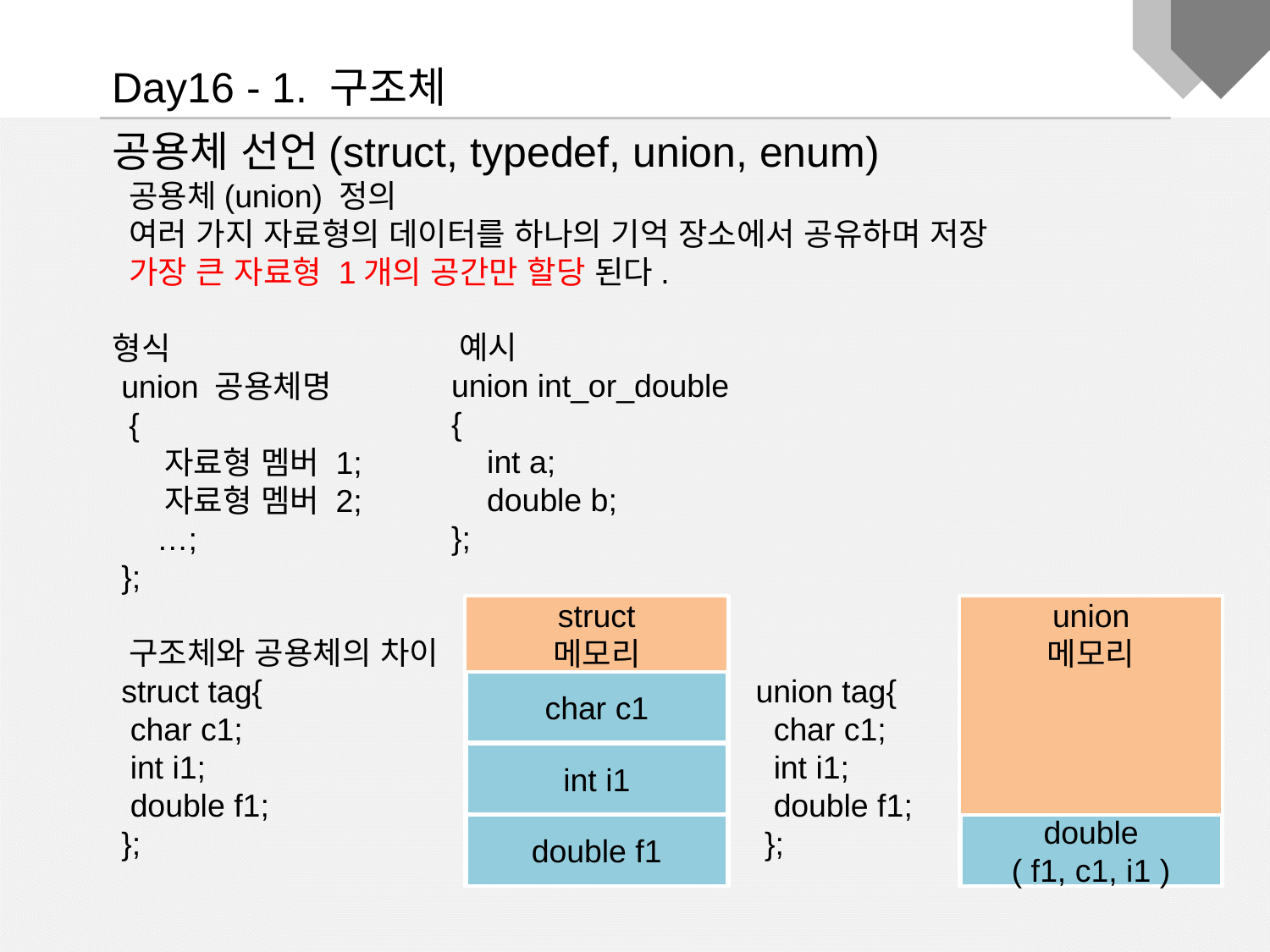

Day16 - 1. 구조체
공용체 선언(struct, typedef, union, enum)
 공용체(union) 정의
 여러 가지 자료형의 데이터를 하나의 기억 장소에서 공유하며 저장
 가장 큰 자료형 1개의 공간만 할당 된다.

형식
 union 공용체명
 {
     자료형 멤버 1;
     자료형 멤버 2;
     …;
 };

 구조체와 공용체의 차이
 struct tag{
  char c1;
  int i1;
  double f1;
 };
 예시
 union int_or_double
 {
     int a;
     double b;
 };
struct
메모리

union
메모리

union tag{
  char c1;
  int i1;
  double f1;
 };
char c1
int i1
double f1
double
( f1, c1, i1 )